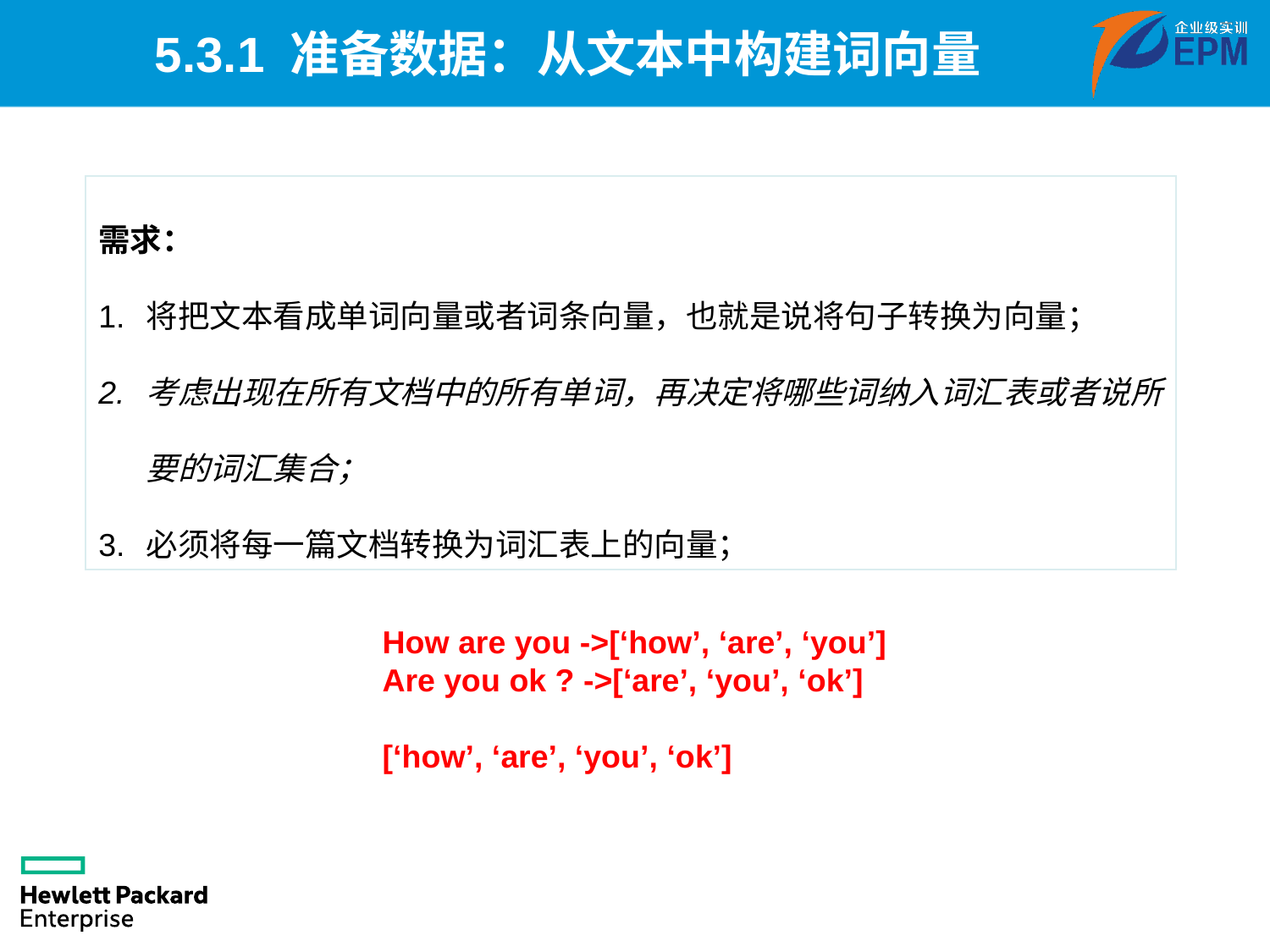

# 5.3.1 准备数据：从文本中构建词向量
需求：
将把文本看成单词向量或者词条向量，也就是说将句子转换为向量；
考虑出现在所有文档中的所有单词，再决定将哪些词纳入词汇表或者说所要的词汇集合；
必须将每一篇文档转换为词汇表上的向量；
How are you ->[‘how’, ‘are’, ‘you’]
Are you ok ? ->[‘are’, ‘you’, ‘ok’]

[‘how’, ‘are’, ‘you’, ‘ok’]